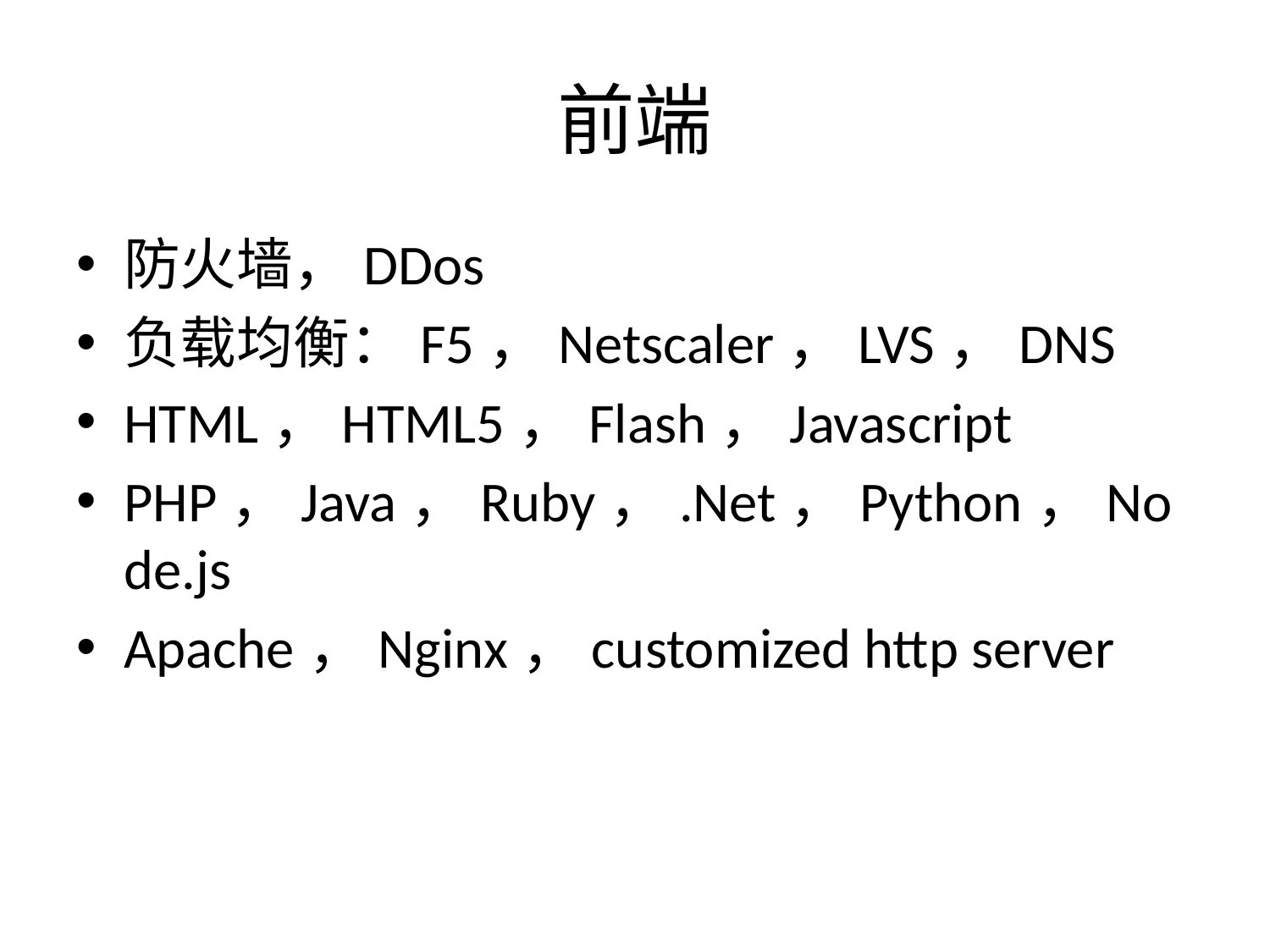

# 前端
防火墙，DDos
负载均衡：F5，Netscaler，LVS，DNS
HTML，HTML5，Flash，Javascript
PHP，Java，Ruby，.Net，Python，Node.js
Apache，Nginx，customized http server